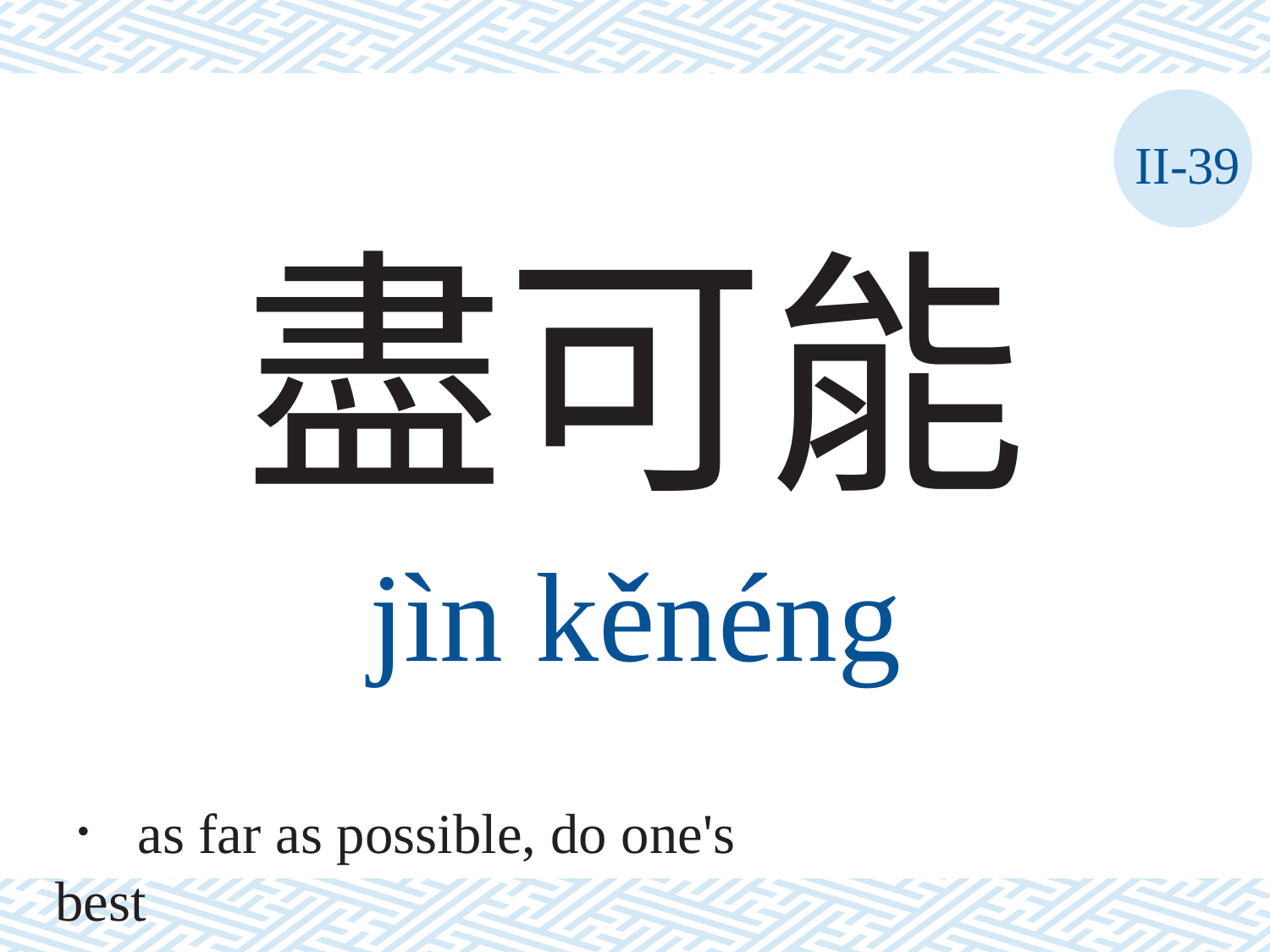

II-39
盡可能
jìn	kěnéng
． as far as possible, do one's best